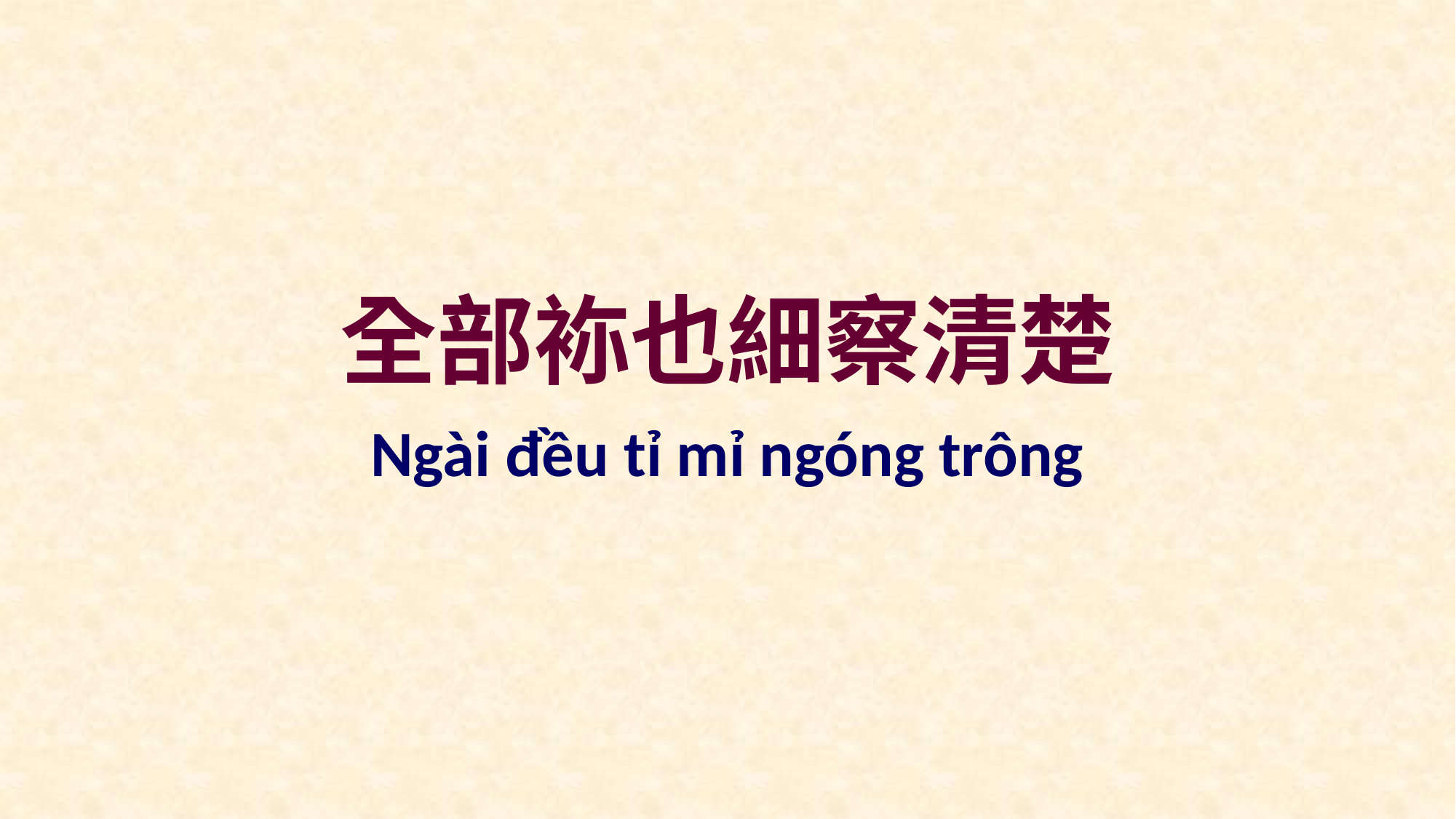

全部袮也細察清楚
Ngài đều tỉ mỉ ngóng trông